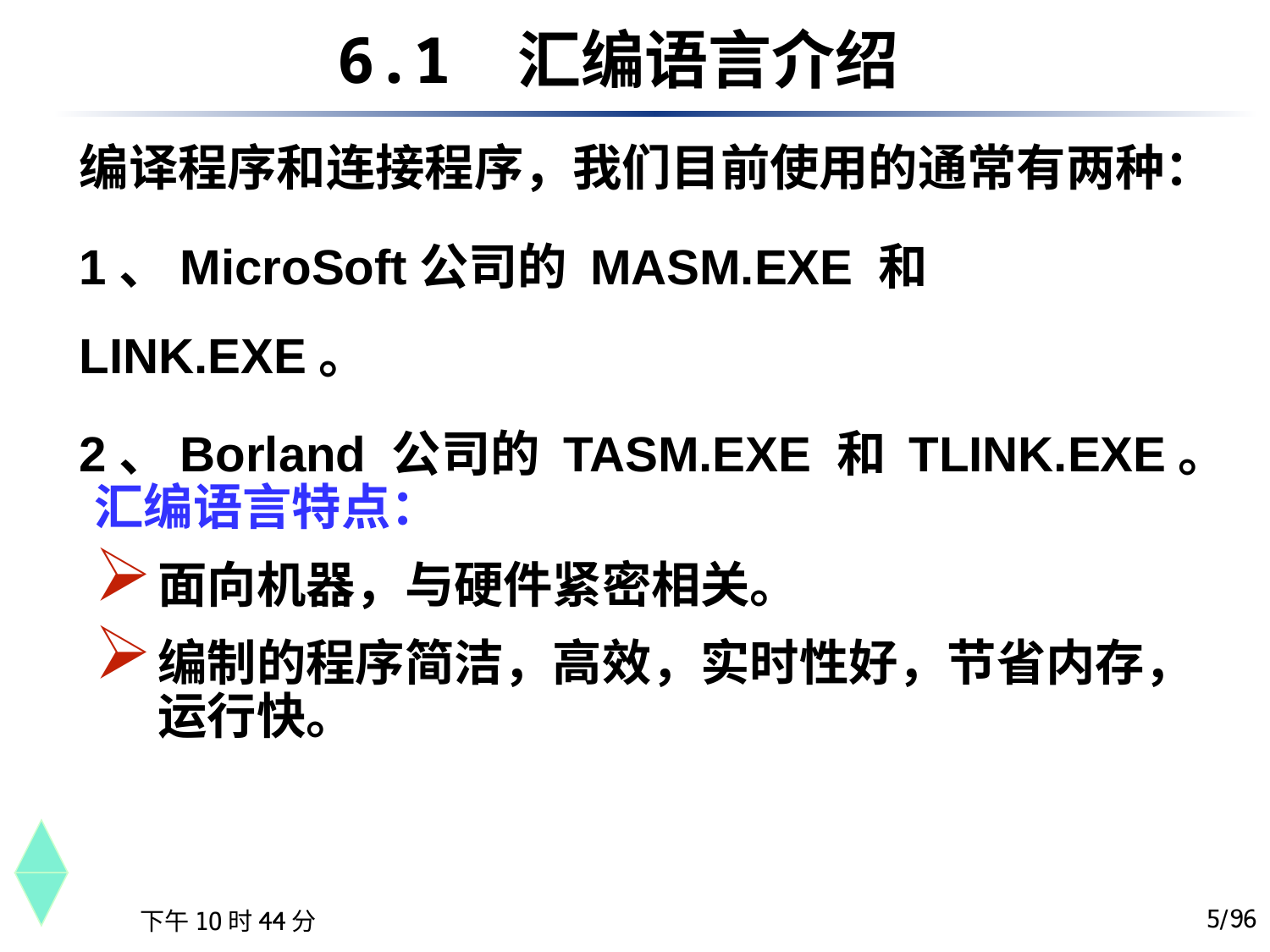

6.1	 汇编语言介绍
编译程序和连接程序，我们目前使用的通常有两种：
1、MicroSoft公司的 MASM.EXE 和 LINK.EXE。
2、Borland 公司的 TASM.EXE 和 TLINK.EXE。
汇编语言特点：
面向机器，与硬件紧密相关。
编制的程序简洁，高效，实时性好，节省内存，运行快。
5/96
下午10时44分